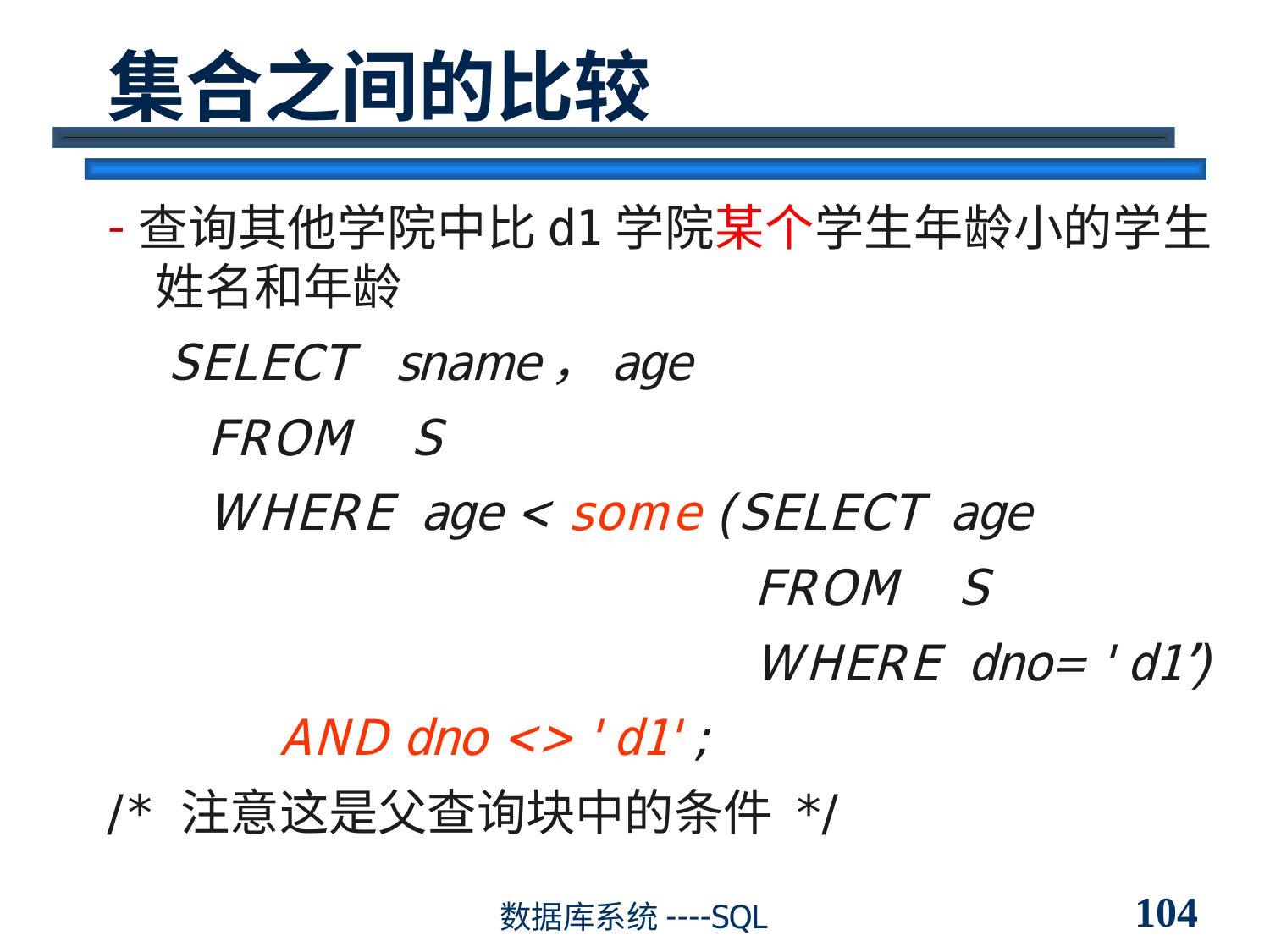

# 集合之间的比较
-查询其他学院中比d1学院某个学生年龄小的学生姓名和年龄
    SELECT   sname，age
       FROM    S
       WHERE  age < some (SELECT  age
                                             FROM    S
                                             WHERE  dno= ' d1’)
            AND dno <> ' d1' ;
/* 注意这是父查询块中的条件 */
104
数据库系统----SQL